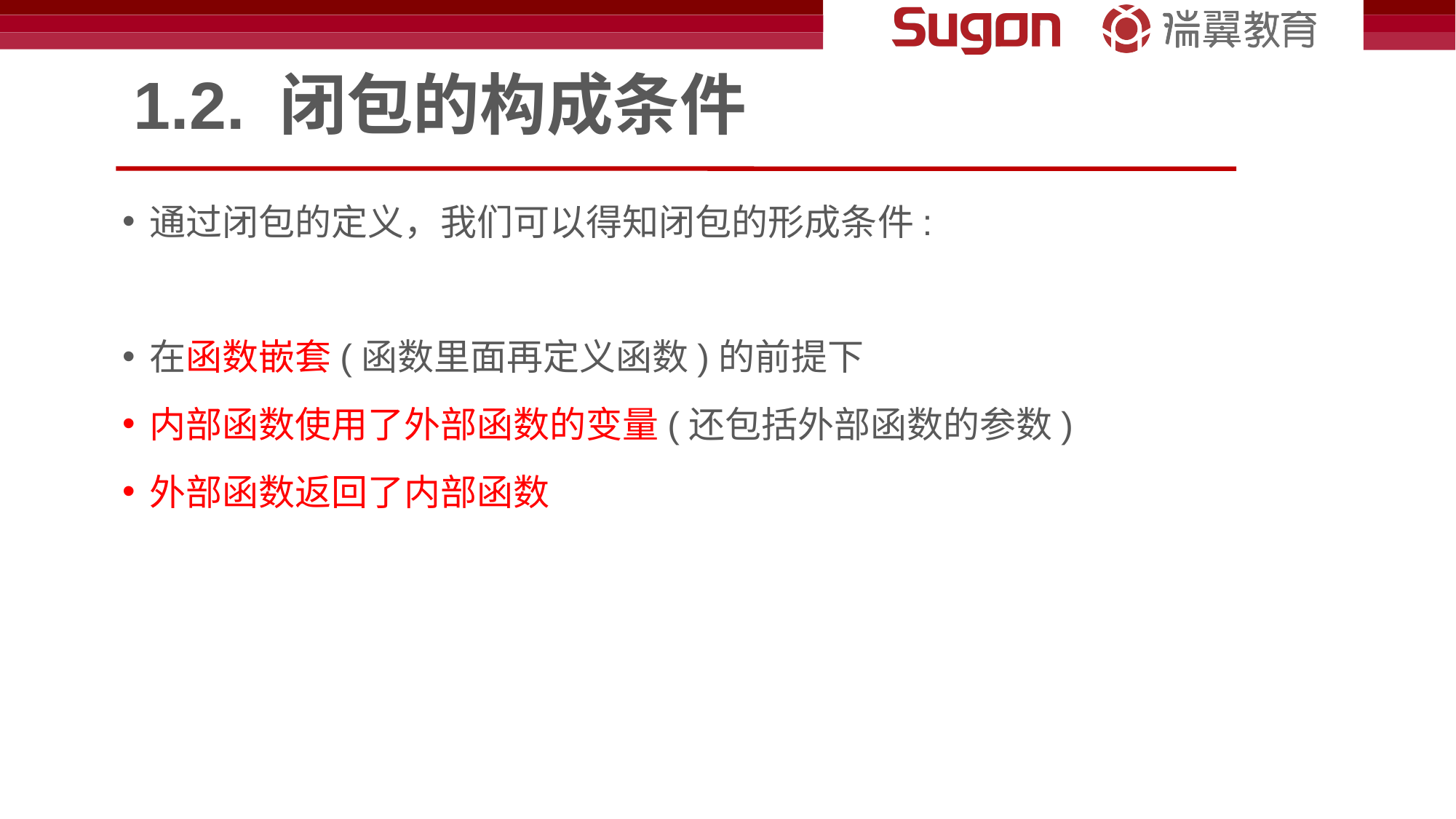

# 1.2. 闭包的构成条件
通过闭包的定义，我们可以得知闭包的形成条件:

在函数嵌套(函数里面再定义函数)的前提下
内部函数使用了外部函数的变量(还包括外部函数的参数)
外部函数返回了内部函数